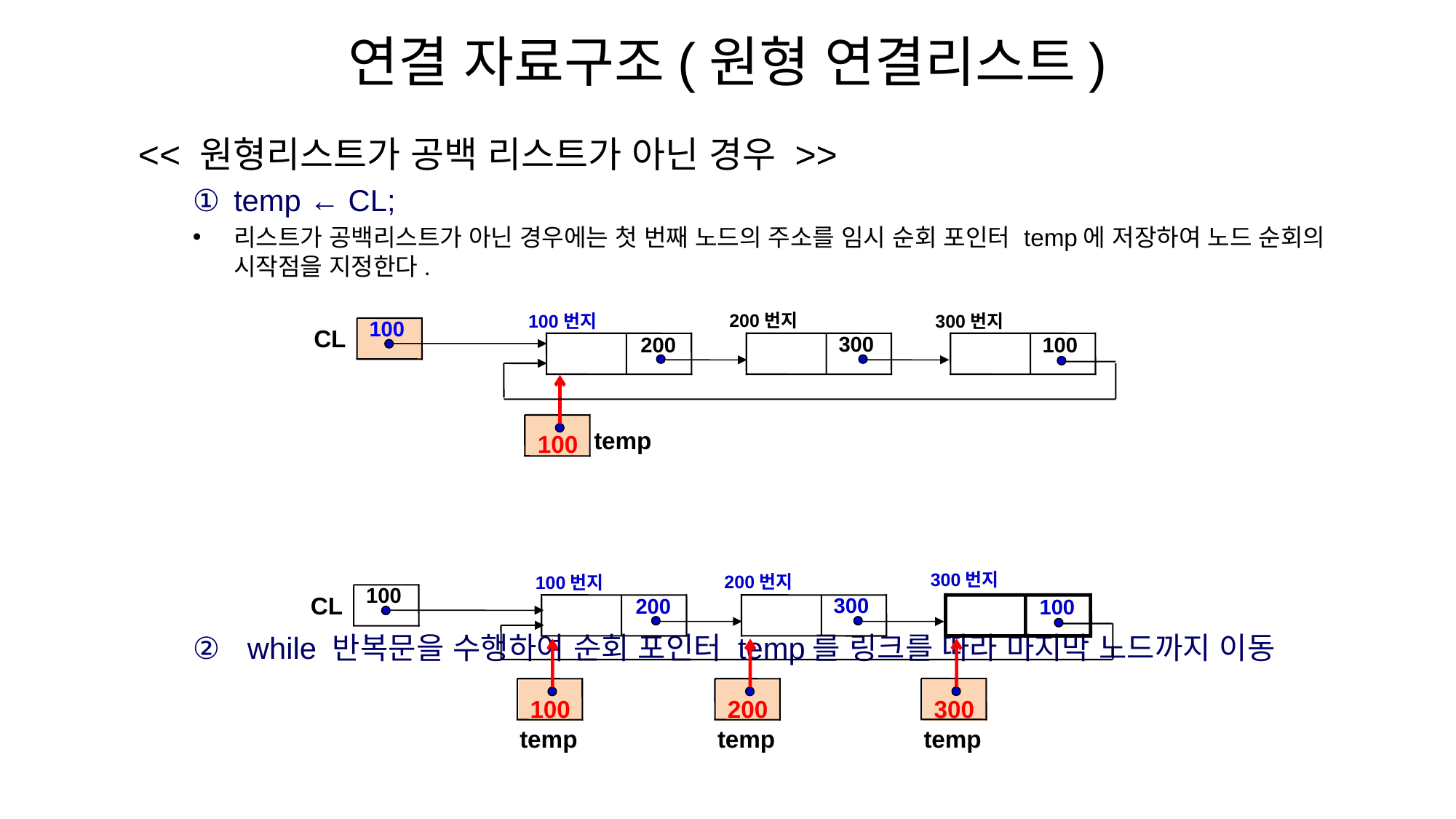

# 연결 자료구조(원형 연결리스트)
<< 원형리스트가 공백 리스트가 아닌 경우 >>
temp ← CL;
리스트가 공백리스트가 아닌 경우에는 첫 번째 노드의 주소를 임시 순회 포인터 temp에 저장하여 노드 순회의 시작점을 지정한다.

while 반복문을 수행하여 순회 포인터 temp를 링크를 따라 마지막 노드까지 이동

200번지

300

300번지

100

100번지

200

CL

100

temp

100
300번지

100
200번지

300

100번지

200

100

CL

300

temp

100

temp

200

temp